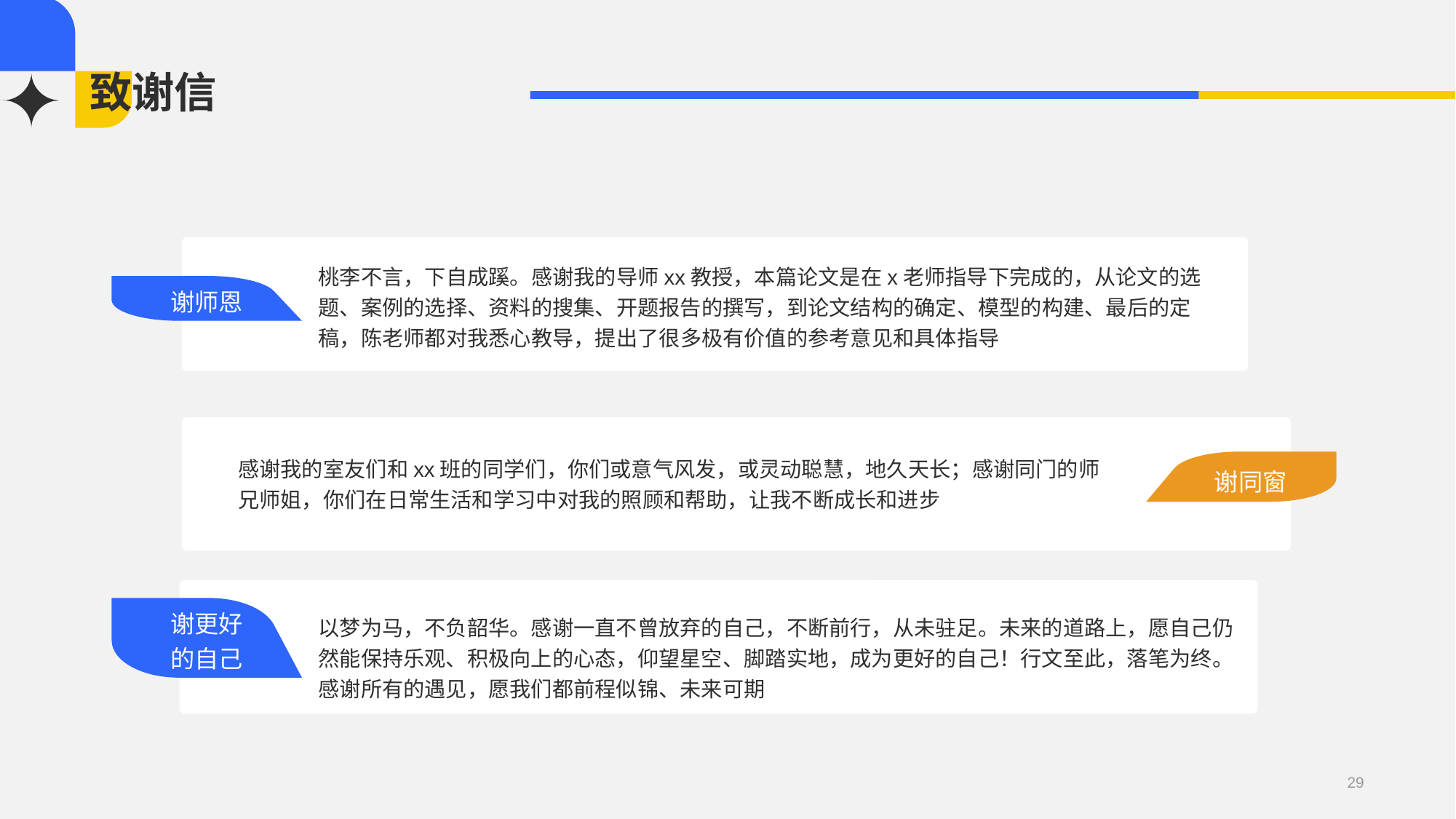

# 致谢信
谢师恩

桃李不言，下自成蹊。感谢我的导师xx教授，本篇论文是在x老师指导下完成的，从论文的选题、案例的选择、资料的搜集、开题报告的撰写，到论文结构的确定、模型的构建、最后的定稿，陈老师都对我悉心教导，提出了很多极有价值的参考意见和具体指导
  谢同窗

感谢我的室友们和xx班的同学们，你们或意气风发，或灵动聪慧，地久天长；感谢同门的师兄师姐，你们在日常生活和学习中对我的照顾和帮助，让我不断成长和进步
谢更好
的自己

以梦为马，不负韶华。感谢一直不曾放弃的自己，不断前行，从未驻足。未来的道路上，愿自己仍然能保持乐观、积极向上的心态，仰望星空、脚踏实地，成为更好的自己！行文至此，落笔为终。感谢所有的遇见，愿我们都前程似锦、未来可期
29